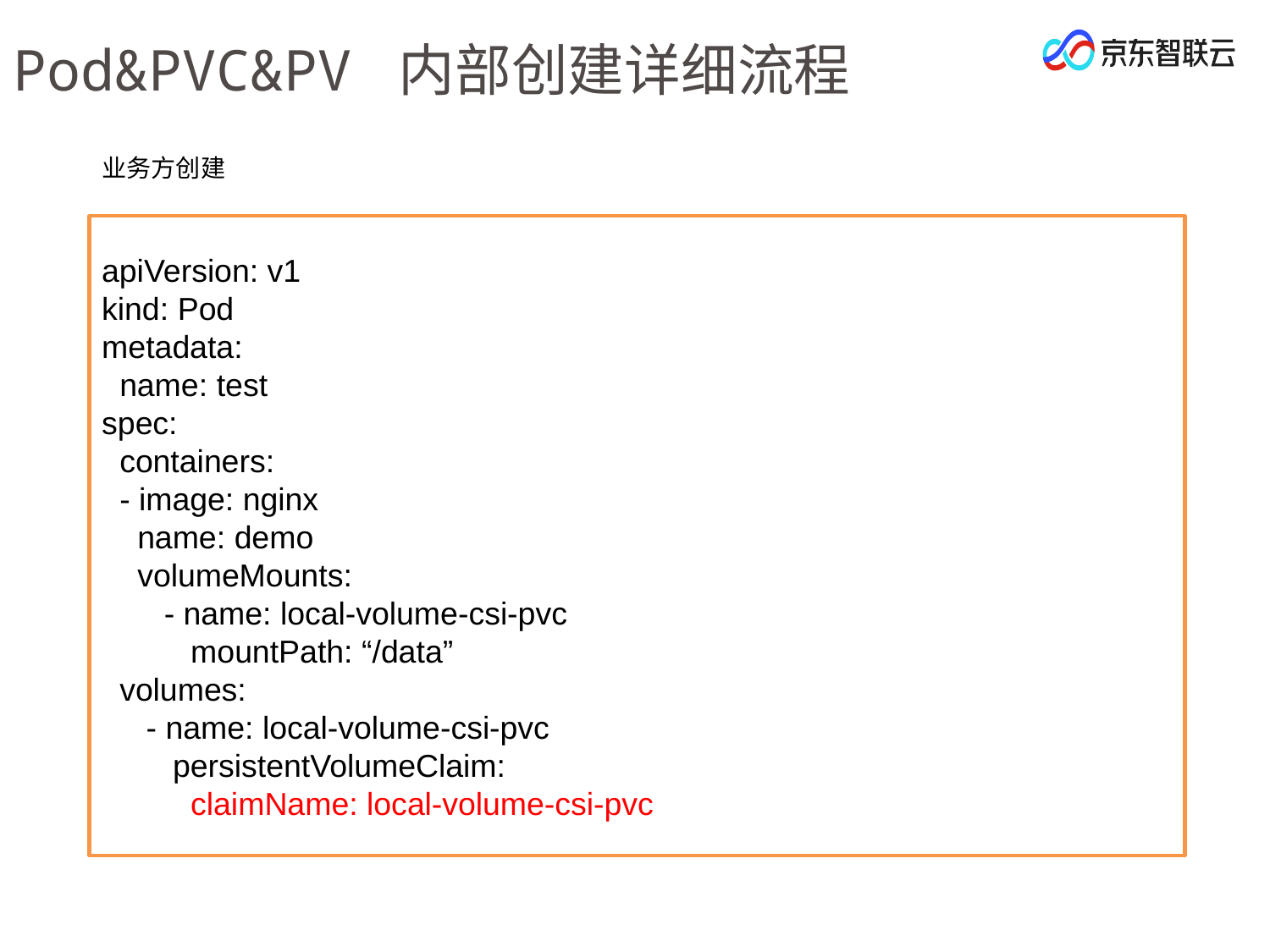

Pod&PVC&PV 内部创建详细流程
业务方创建
apiVersion: v1
kind: Pod
metadata:
  name: test
spec:
  containers:
  - image: nginx
    name: demo
    volumeMounts:
       - name: local-volume-csi-pvc
          mountPath: “/data”
  volumes:
     - name: local-volume-csi-pvc
        persistentVolumeClaim:
          claimName: local-volume-csi-pvc